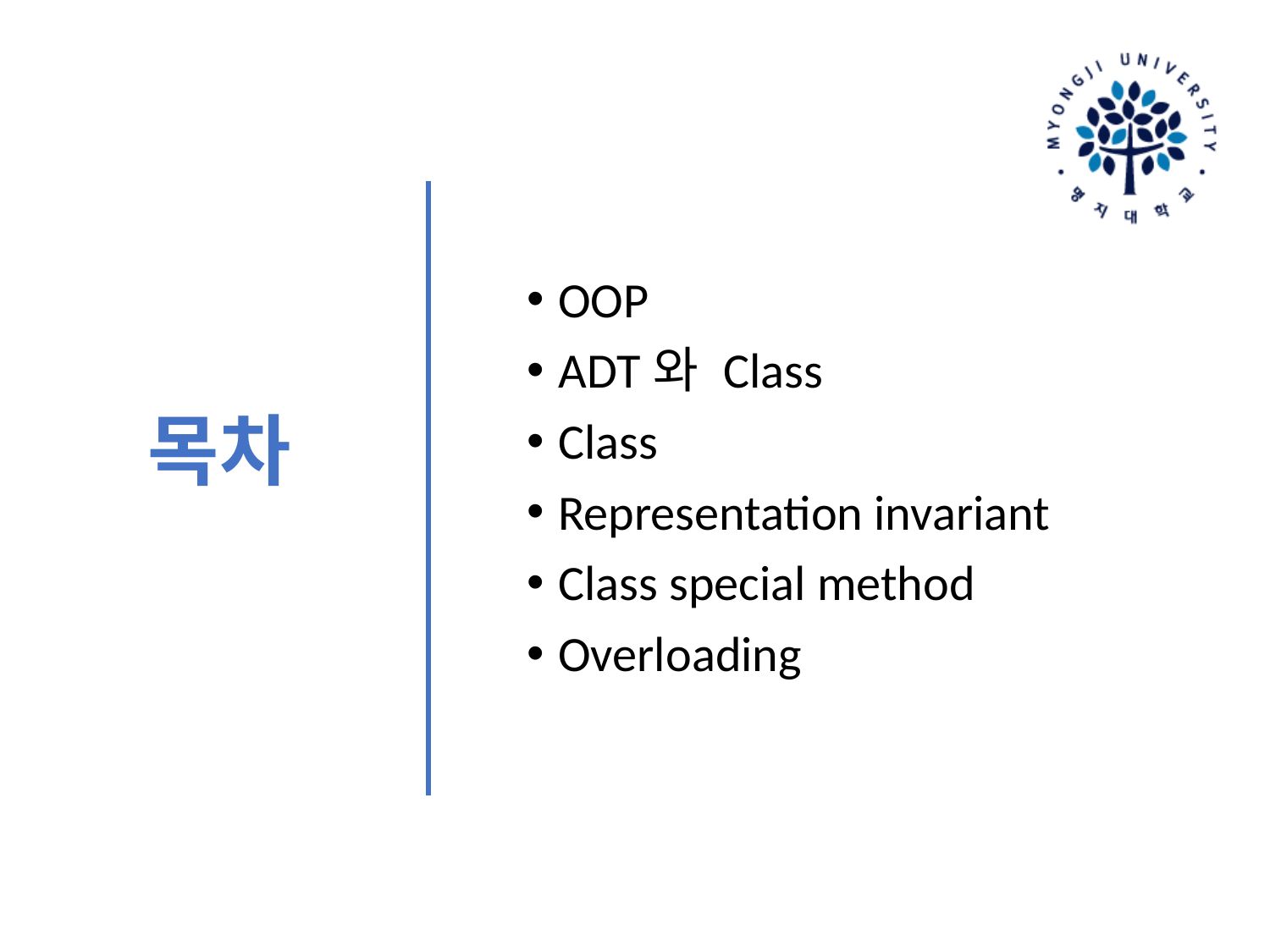

OOP
ADT와 Class
Class
Representation invariant
Class special method
Overloading

# 목차